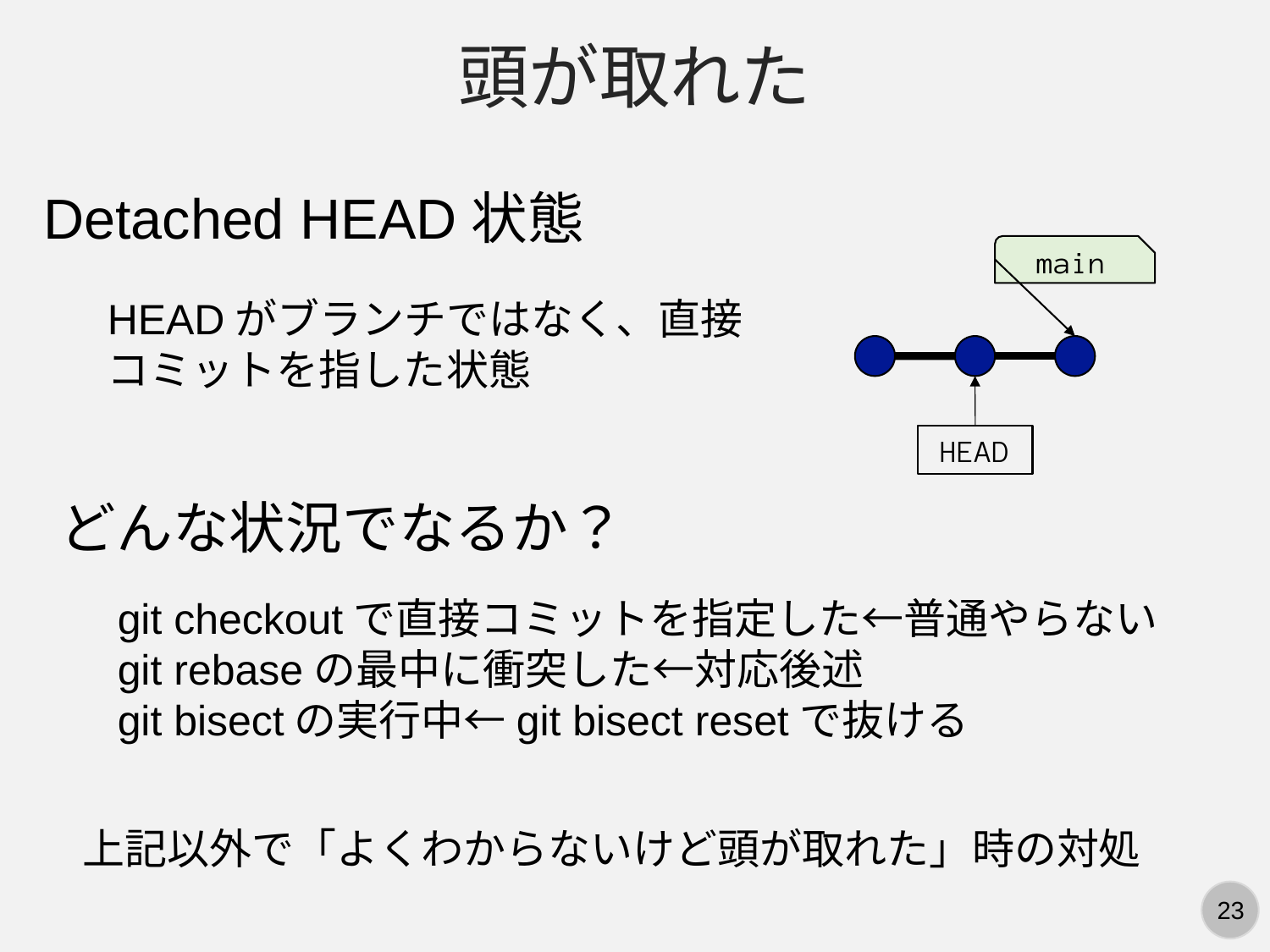

頭が取れた
Detached HEAD状態
main
HEADがブランチではなく、直接コミットを指した状態

HEAD
どんな状況でなるか？
git checkoutで直接コミットを指定した←普通やらない
git rebaseの最中に衝突した←対応後述
git bisectの実行中←git bisect resetで抜ける
上記以外で「よくわからないけど頭が取れた」時の対処